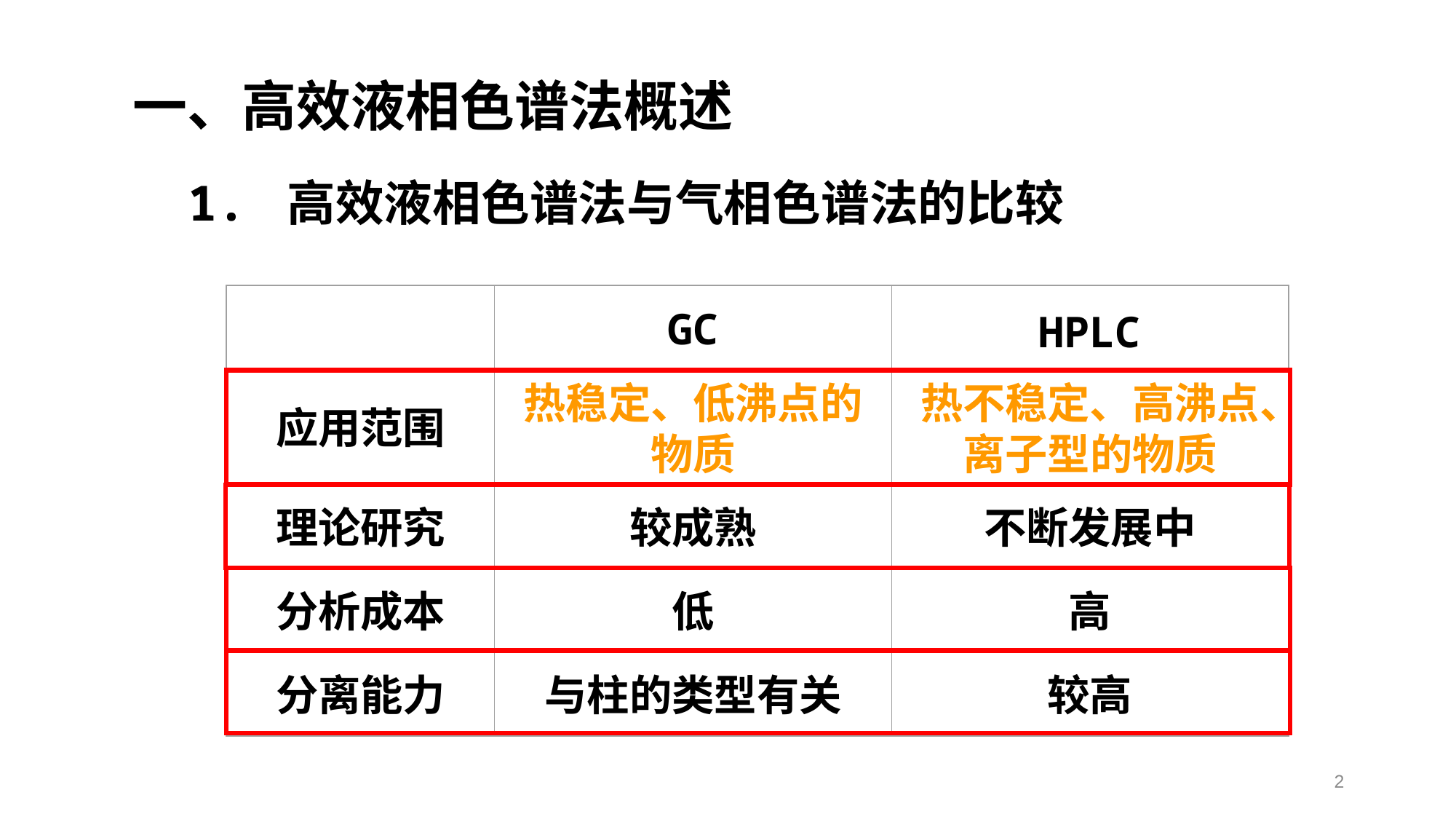

一、高效液相色谱法概述
1. 高效液相色谱法与气相色谱法的比较

GC

HPLC

应用范围

热稳定、低沸点的物质

热不稳定、高沸点、离子型的物质

理论研究

较成熟

不断发展中

分析成本

低

高

分离能力

与柱的类型有关

较高

2